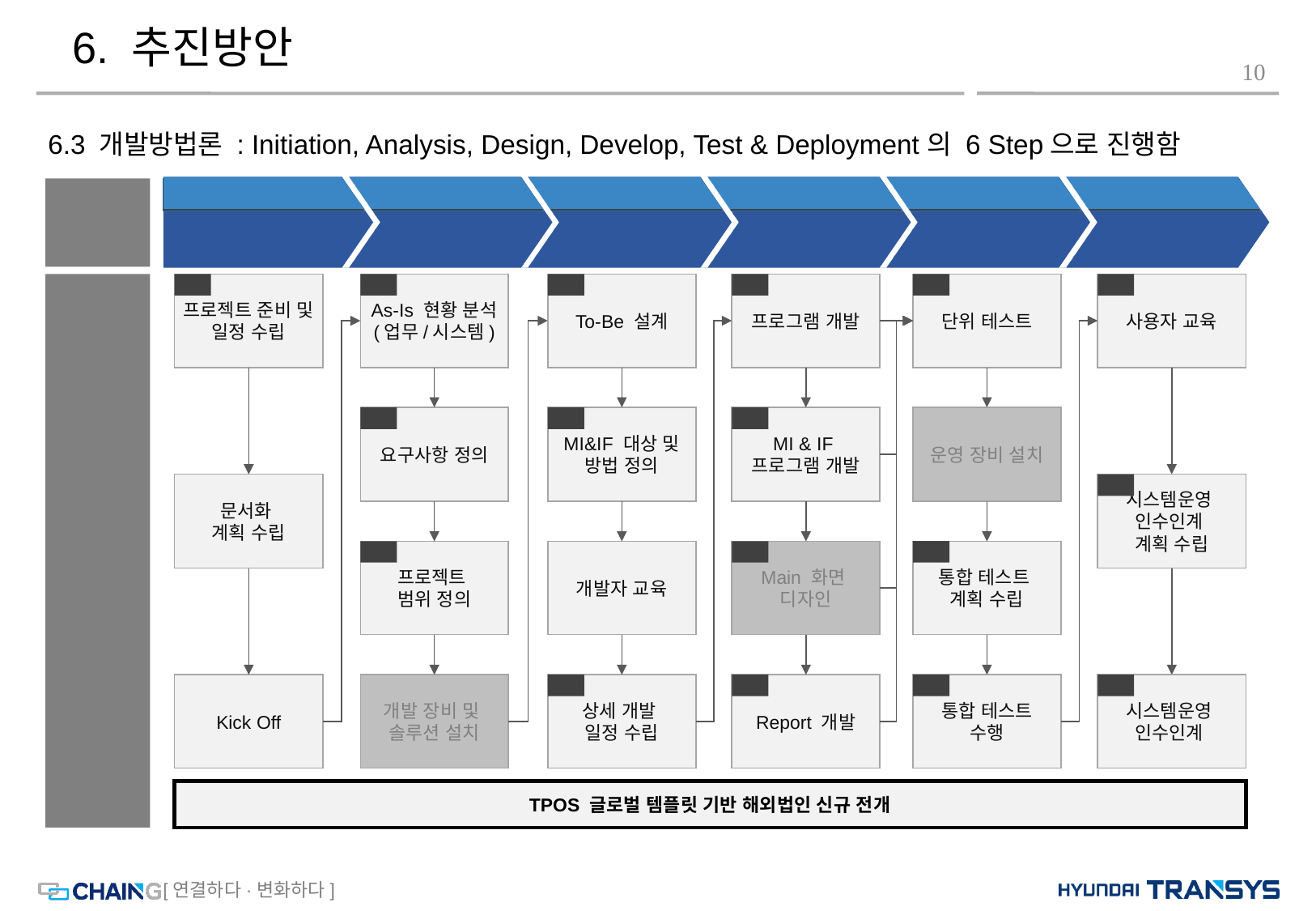

# 6. 추진방안
10
6.3 개발방법론 : Initiation, Analysis, Design, Develop, Test & Deployment의 6 Step으로 진행함
Step 1
Step 2
Step 3
Step 4
Step 5
Step 6

Step
Initiation
Analysis
Design
Develop
Test
Deployment
Activity
프로젝트 준비 및 일정 수립
1.1
As-Is 현황 분석
(업무/시스템)
2.1
To-Be 설계
3.1
프로그램 개발
4.1
단위 테스트
5.1
사용자 교육
6.1
요구사항 정의
2.2
MI&IF 대상 및 방법 정의
3.2
MI & IF
프로그램 개발
4.2
운영 장비 설치
문서화
계획 수립
시스템운영
인수인계
계획 수립
6.2
5.2
프로젝트
범위 정의
2.3
개발자 교육
Main 화면
디자인
4.3
통합 테스트
계획 수립
Kick Off
개발 장비 및
솔루션 설치
상세 개발
일정 수립
3.3
Report 개발
4.4
통합 테스트
수행
5.3
시스템운영
인수인계
6.3
TPOS 글로벌 템플릿 기반 해외법인 신규 전개